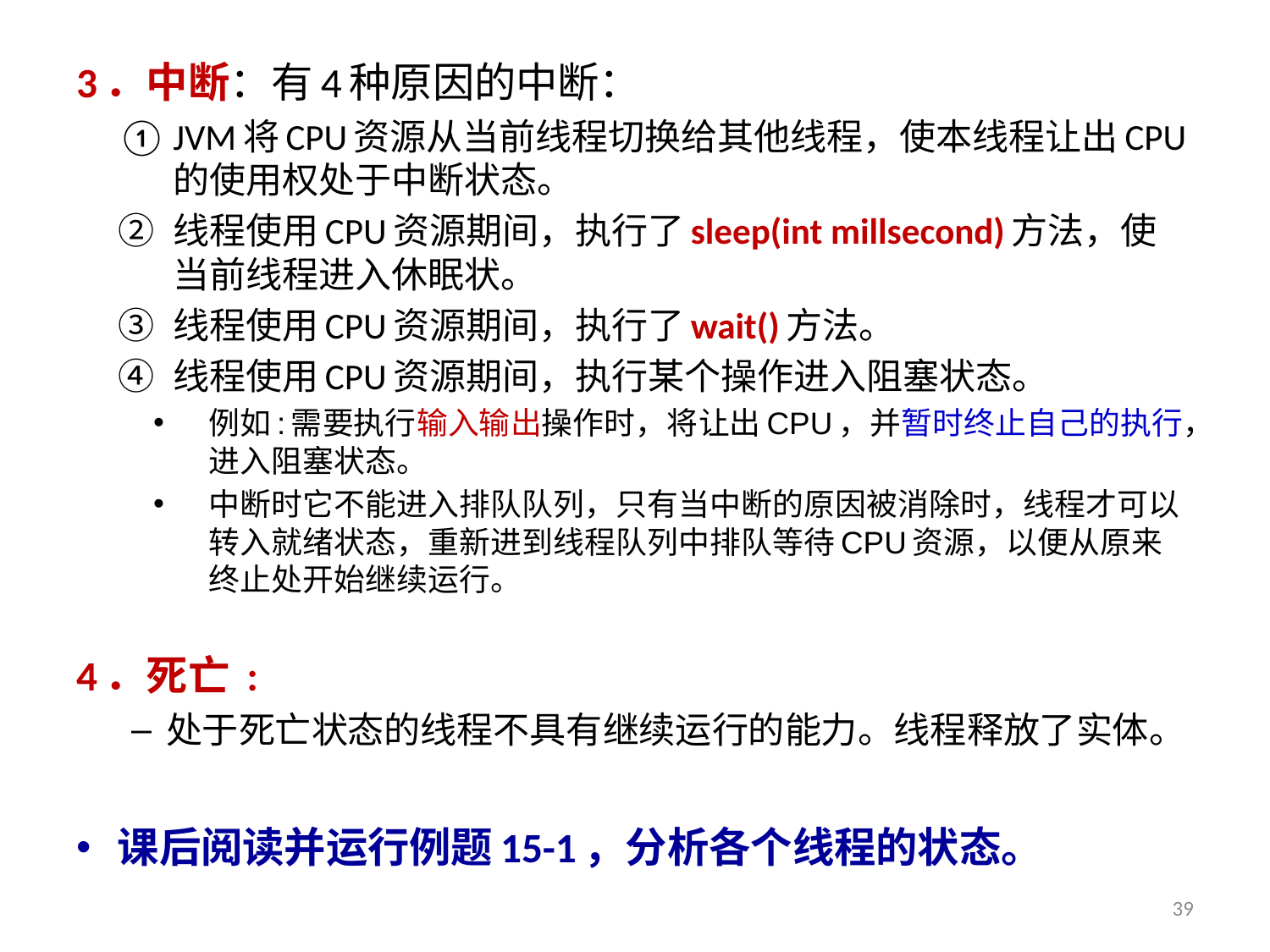

3．中断：有4种原因的中断：
JVM将CPU资源从当前线程切换给其他线程，使本线程让出CPU的使用权处于中断状态。
线程使用CPU资源期间，执行了sleep(int millsecond)方法，使当前线程进入休眠状。
线程使用CPU资源期间，执行了wait()方法。
线程使用CPU资源期间，执行某个操作进入阻塞状态。
例如:需要执行输入输出操作时，将让出CPU，并暂时终止自己的执行，进入阻塞状态。
中断时它不能进入排队队列，只有当中断的原因被消除时，线程才可以转入就绪状态，重新进到线程队列中排队等待CPU资源，以便从原来终止处开始继续运行。

4．死亡 :
处于死亡状态的线程不具有继续运行的能力。线程释放了实体。

课后阅读并运行例题15-1，分析各个线程的状态。
39